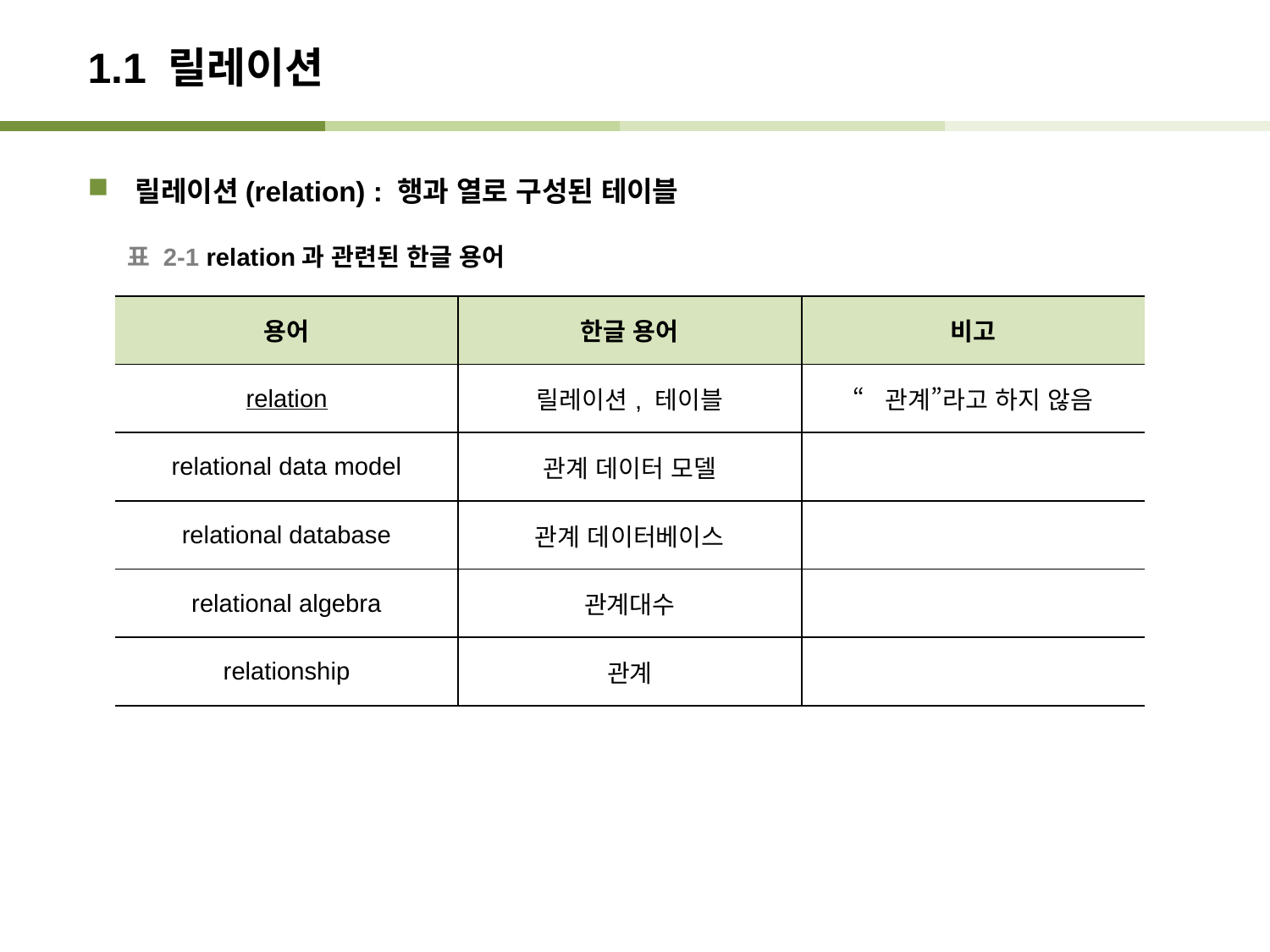

# 1.1 릴레이션
릴레이션(relation) : 행과 열로 구성된 테이블

표 2-1 relation과 관련된 한글 용어
| 용어 | 한글 용어 | 비고 |
| --- | --- | --- |
| relation | 릴레이션, 테이블 | “관계”라고 하지 않음 |
| relational data model | 관계 데이터 모델 |  |
| relational database | 관계 데이터베이스 |  |
| relational algebra | 관계대수 |  |
| relationship | 관계 |  |